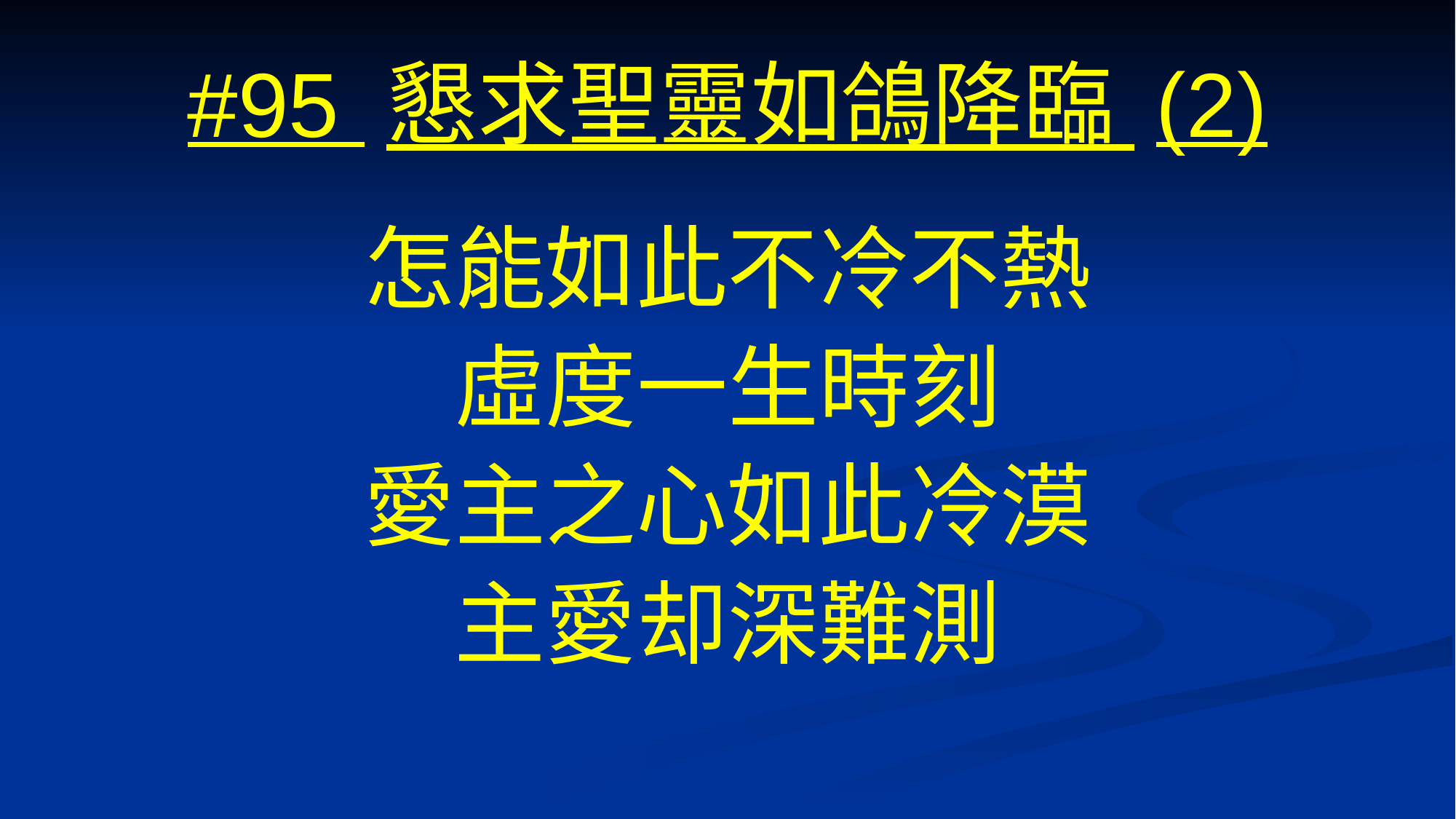

# #95 懇求聖靈如鴿降臨 (2)
怎能如此不冷不熱
虛度一生時刻
愛主之心如此冷漠
主愛却深難測